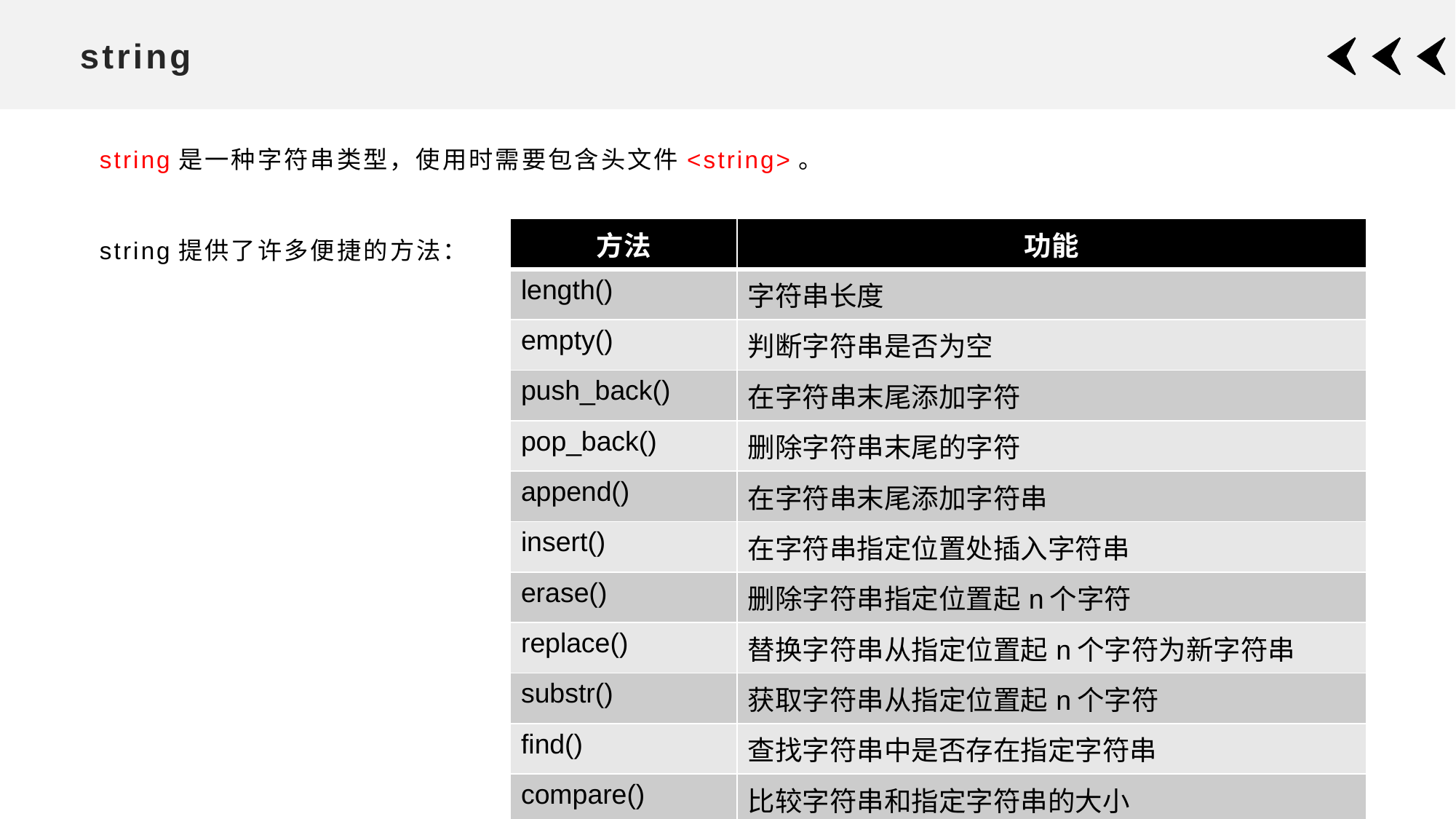

# string
string是一种字符串类型，使用时需要包含头文件<string>。
string提供了许多便捷的方法：

| 方法 | 功能 |
| --- | --- |
| length() | 字符串长度 |
| empty() | 判断字符串是否为空 |
| push\_back() | 在字符串末尾添加字符 |
| pop\_back() | 删除字符串末尾的字符 |
| append() | 在字符串末尾添加字符串 |
| insert() | 在字符串指定位置处插入字符串 |
| erase() | 删除字符串指定位置起n个字符 |
| replace() | 替换字符串从指定位置起n个字符为新字符串 |
| substr() | 获取字符串从指定位置起n个字符 |
| find() | 查找字符串中是否存在指定字符串 |
| compare() | 比较字符串和指定字符串的大小 |